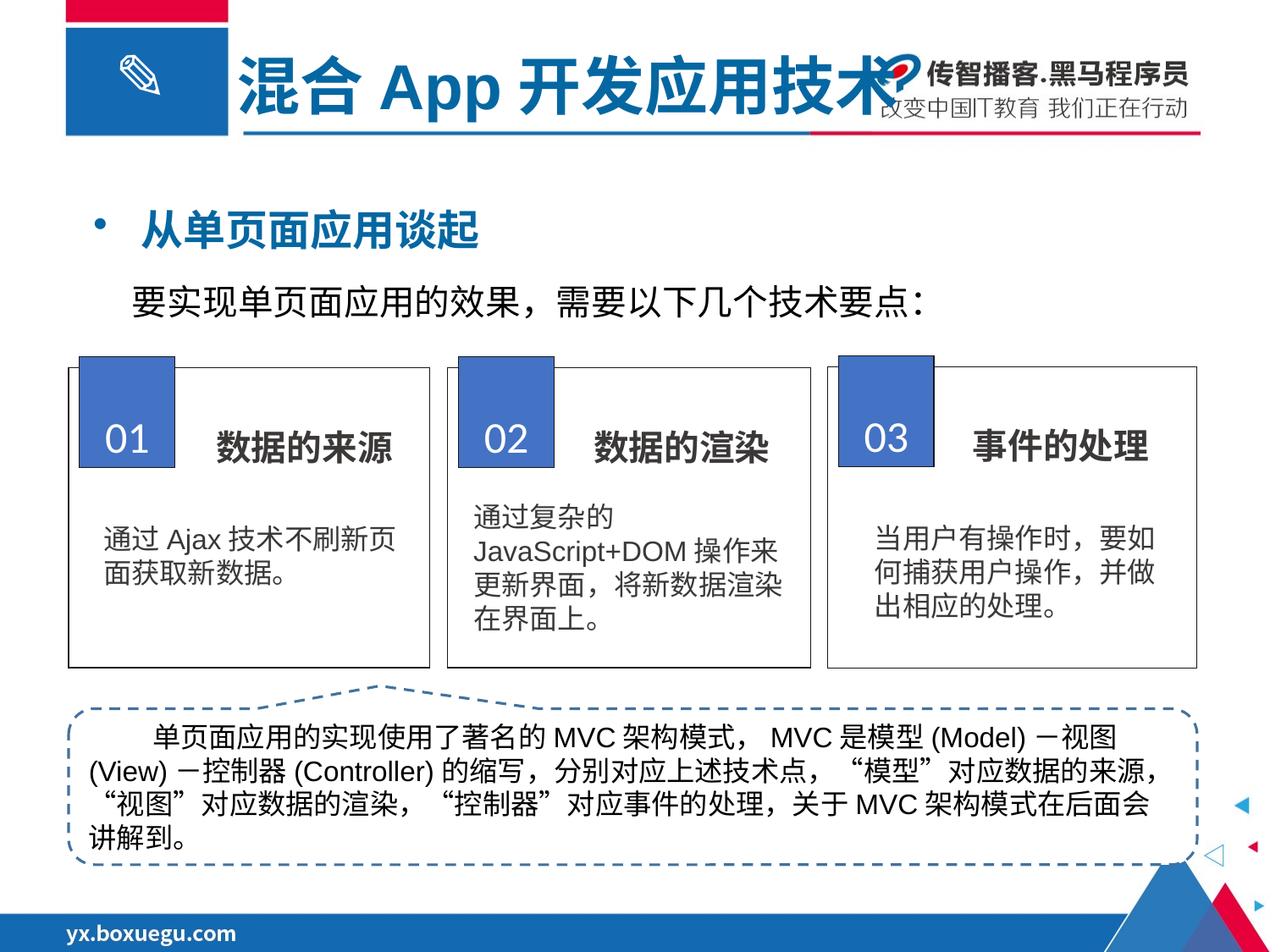

混合App开发应用技术
从单页面应用谈起
要实现单页面应用的效果，需要以下几个技术要点：
03

01

02

事件的处理
数据的渲染
数据的来源
通过复杂的JavaScript+DOM操作来更新界面，将新数据渲染在界面上。
当用户有操作时，要如何捕获用户操作，并做出相应的处理。
通过Ajax技术不刷新页面获取新数据。
         单页面应用的实现使用了著名的MVC架构模式，MVC是模型(Model)－视图(View)－控制器(Controller)的缩写，分别对应上述技术点，“模型”对应数据的来源，“视图”对应数据的渲染，“控制器”对应事件的处理，关于MVC架构模式在后面会讲解到。